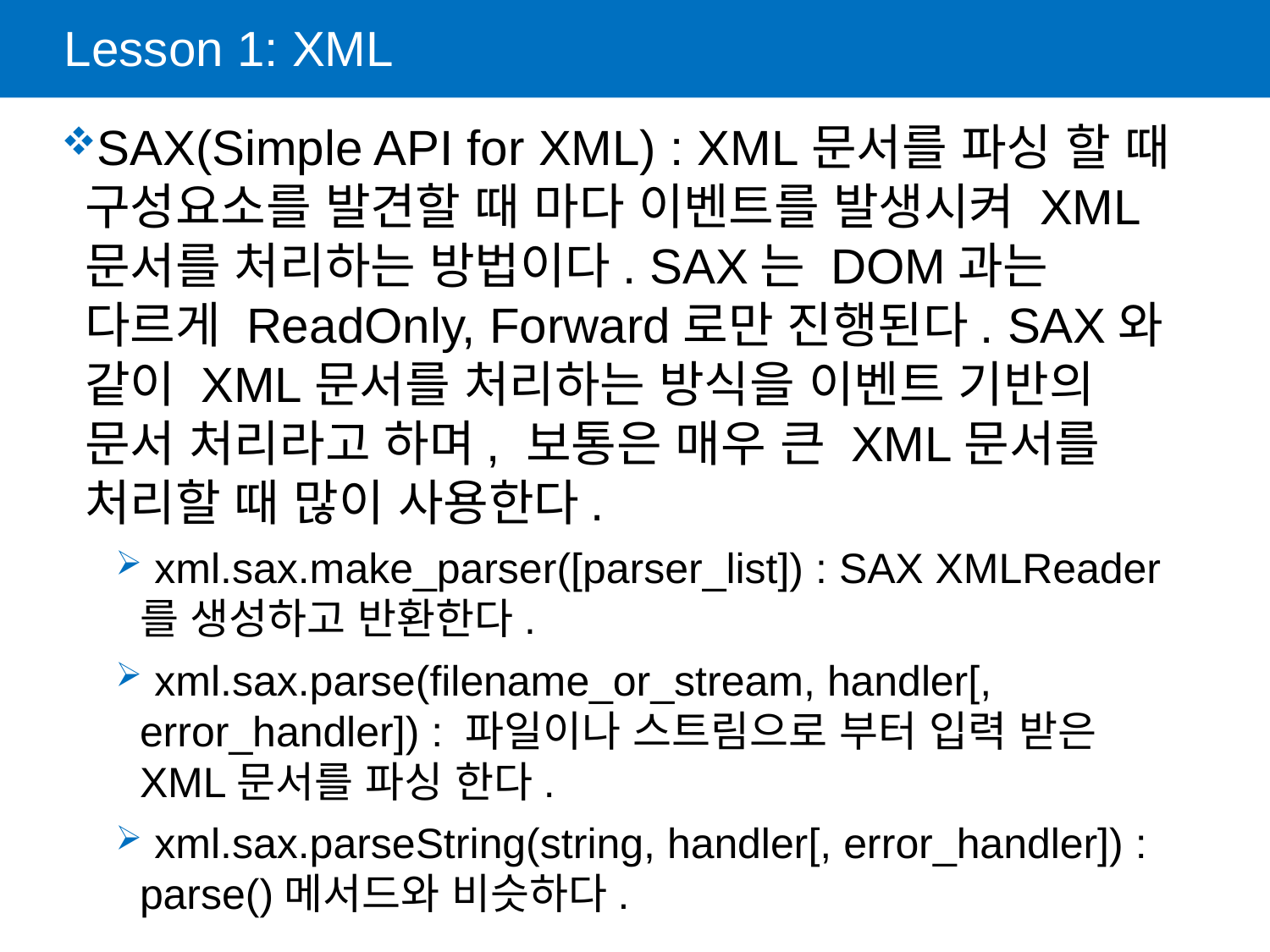

# Lesson 1: XML
SAX(Simple API for XML) : XML문서를 파싱 할 때 구성요소를 발견할 때 마다 이벤트를 발생시켜 XML문서를 처리하는 방법이다. SAX는 DOM과는 다르게 ReadOnly, Forward로만 진행된다. SAX와 같이 XML문서를 처리하는 방식을 이벤트 기반의 문서 처리라고 하며, 보통은 매우 큰 XML문서를 처리할 때 많이 사용한다.
 xml.sax.make_parser([parser_list]) : SAX XMLReader를 생성하고 반환한다.
 xml.sax.parse(filename_or_stream, handler[, error_handler]) : 파일이나 스트림으로 부터 입력 받은 XML문서를 파싱 한다.
 xml.sax.parseString(string, handler[, error_handler]) : parse()메서드와 비슷하다.